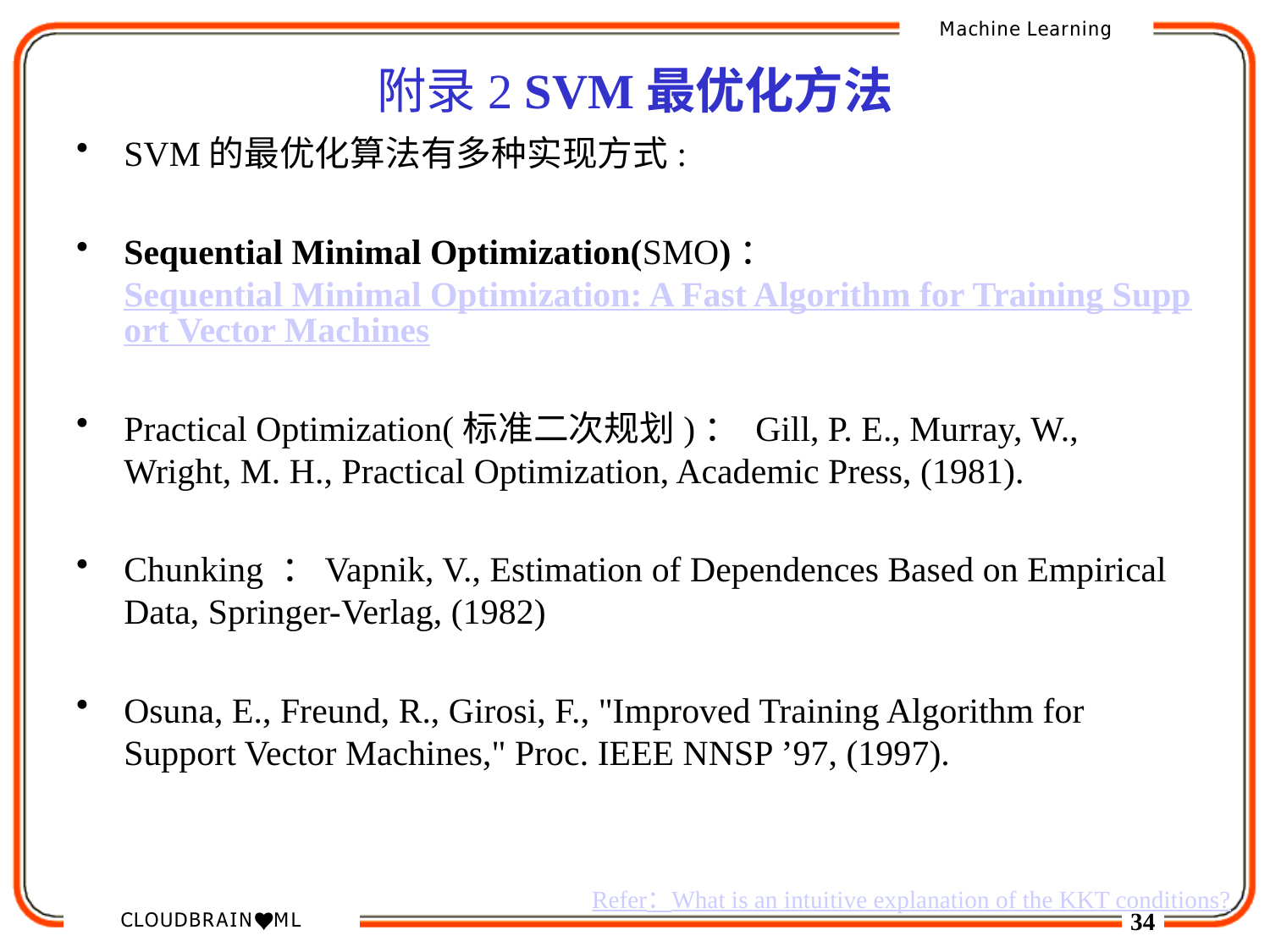

# 附录2 SVM最优化方法
SVM的最优化算法有多种实现方式:

Sequential Minimal Optimization(SMO)：Sequential Minimal Optimization: A Fast Algorithm for Training Support Vector Machines

Practical Optimization(标准二次规划)： Gill, P. E., Murray, W., Wright, M. H., Practical Optimization, Academic Press, (1981).

Chunking ：Vapnik, V., Estimation of Dependences Based on Empirical Data, Springer-Verlag, (1982)

Osuna, E., Freund, R., Girosi, F., "Improved Training Algorithm for Support Vector Machines," Proc. IEEE NNSP ’97, (1997).
Refer：What is an intuitive explanation of the KKT conditions?